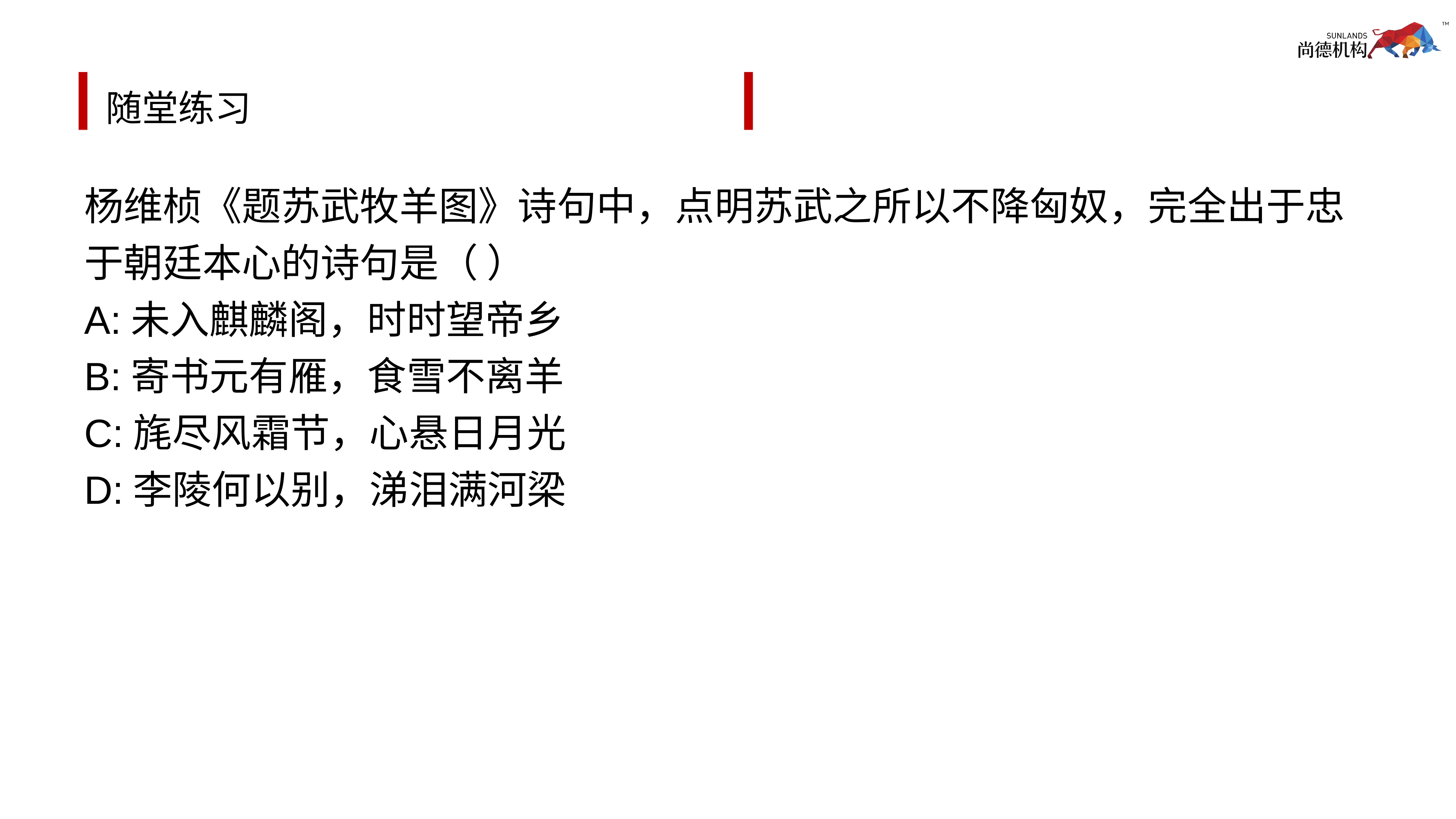

# 随堂练习
杨维桢《题苏武牧羊图》诗句中，点明苏武之所以不降匈奴，完全出于忠于朝廷本心的诗句是（ ）
A:未入麒麟阁，时时望帝乡
B:寄书元有雁，食雪不离羊
C:旄尽风霜节，心悬日月光
D:李陵何以别，涕泪满河梁